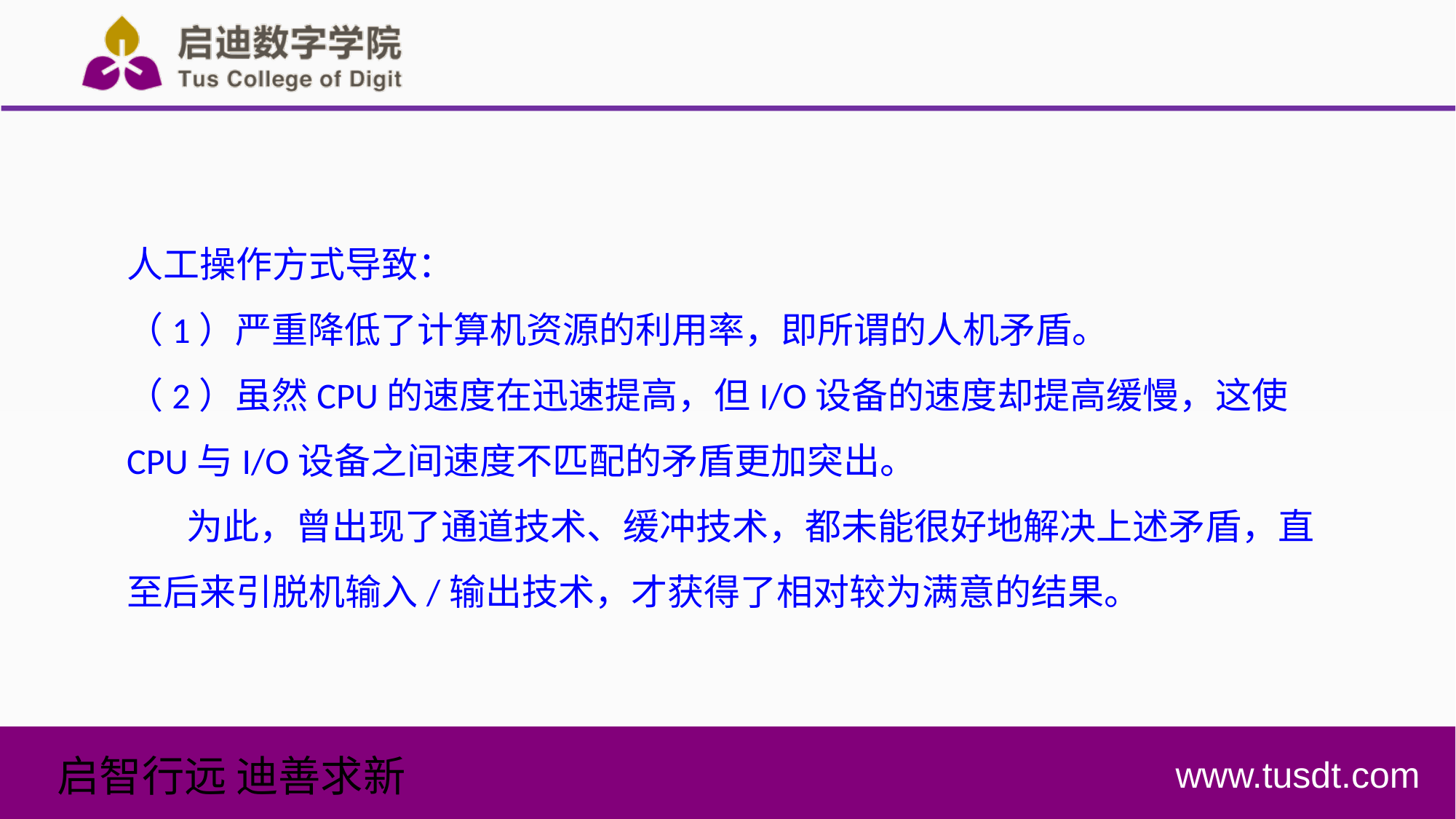

人工操作方式导致：
（1）严重降低了计算机资源的利用率，即所谓的人机矛盾。
（2）虽然CPU的速度在迅速提高，但I/O设备的速度却提高缓慢，这使CPU与I/O设备之间速度不匹配的矛盾更加突出。
为此，曾出现了通道技术、缓冲技术，都未能很好地解决上述矛盾，直至后来引脱机输入/输出技术，才获得了相对较为满意的结果。